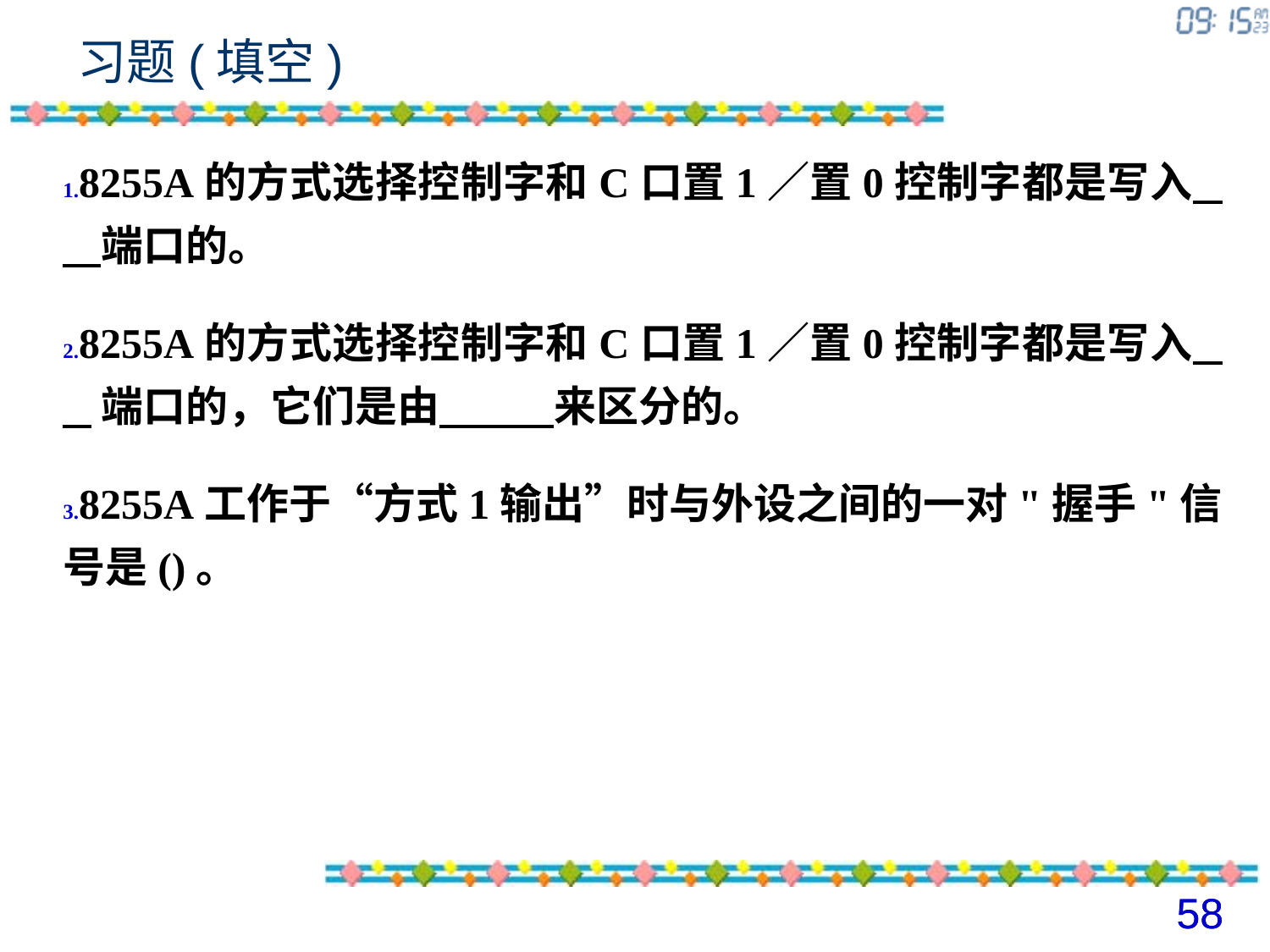

# 习题(填空)
8255A的方式选择控制字和C口置1／置0控制字都是写入       端口的。
8255A的方式选择控制字和C口置1／置0控制字都是写入       端口的，它们是由            来区分的。
8255A工作于“方式1输出”时与外设之间的一对"握手"信号是()。